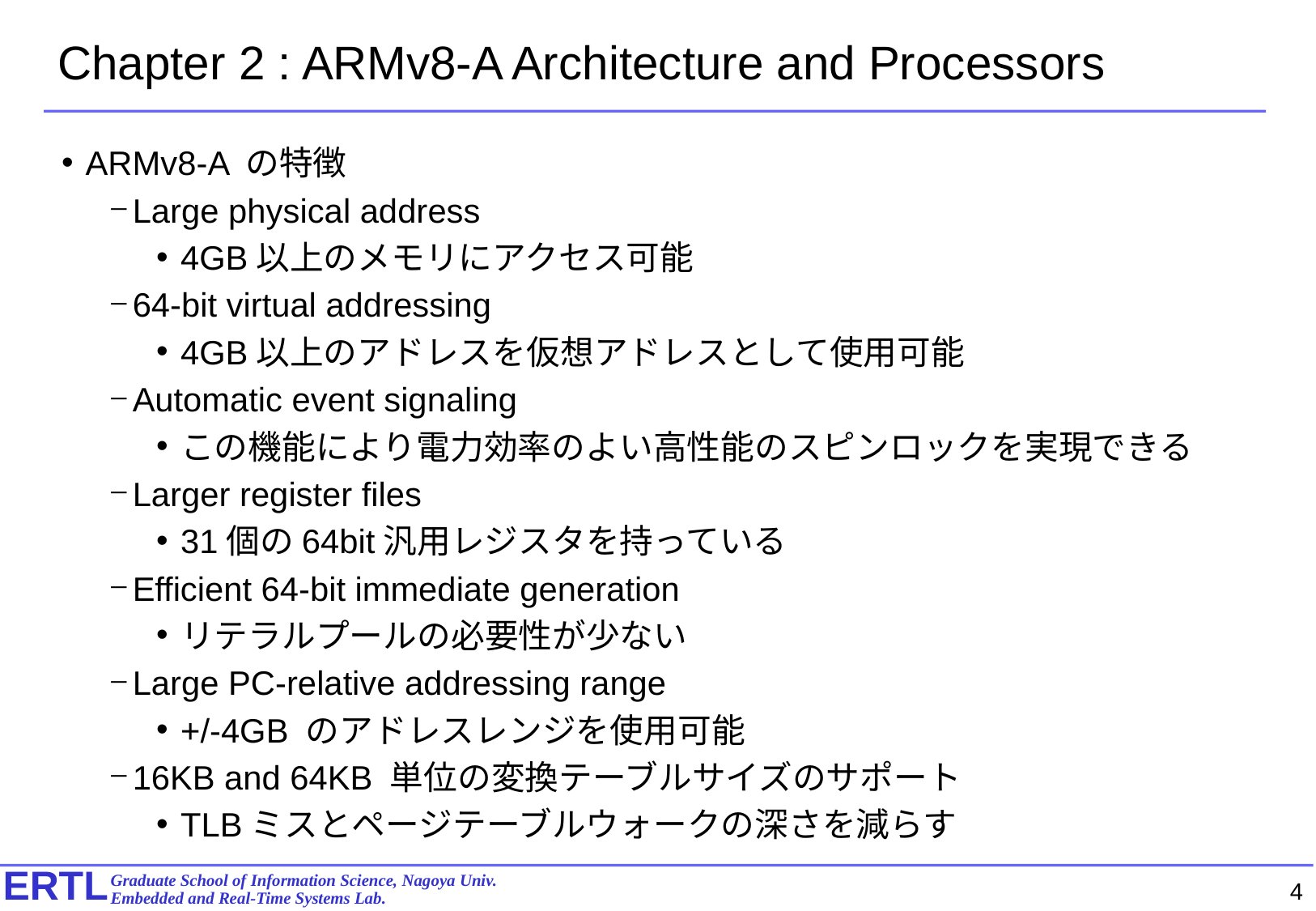

# Chapter 2 : ARMv8-A Architecture and Processors
ARMv8-A の特徴
Large physical address
4GB以上のメモリにアクセス可能
64-bit virtual addressing
4GB以上のアドレスを仮想アドレスとして使用可能
Automatic event signaling
この機能により電力効率のよい高性能のスピンロックを実現できる
Larger register files
31個の64bit汎用レジスタを持っている
Efficient 64-bit immediate generation
リテラルプールの必要性が少ない
Large PC-relative addressing range
+/-4GB のアドレスレンジを使用可能
16KB and 64KB 単位の変換テーブルサイズのサポート
TLBミスとページテーブルウォークの深さを減らす

4